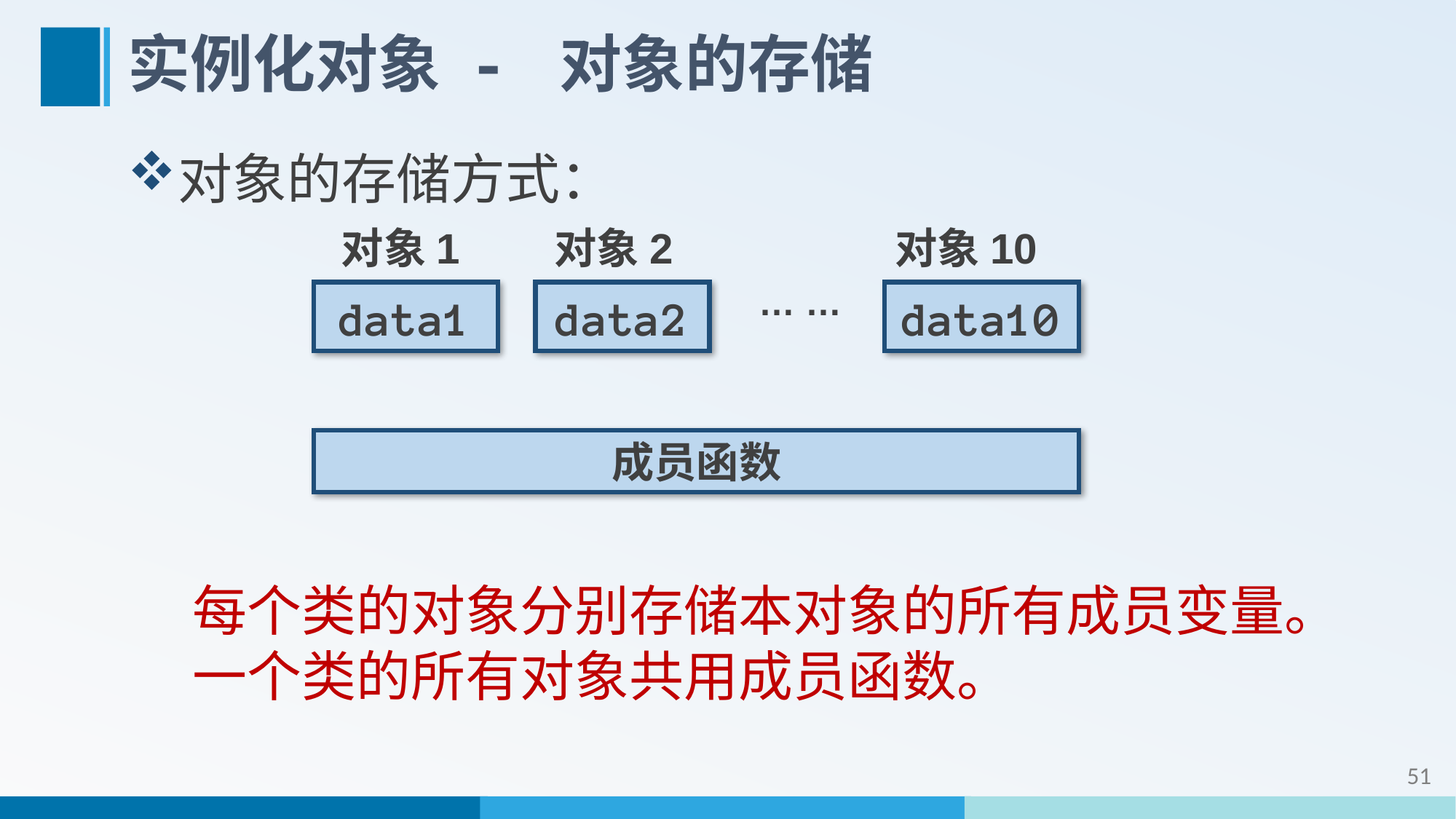

# 实例化对象 - 对象的存储
对象的存储方式：
对象1
对象2
对象10
… …
data1
data2
data10
成员函数
每个类的对象分别存储本对象的所有成员变量。一个类的所有对象共用成员函数。